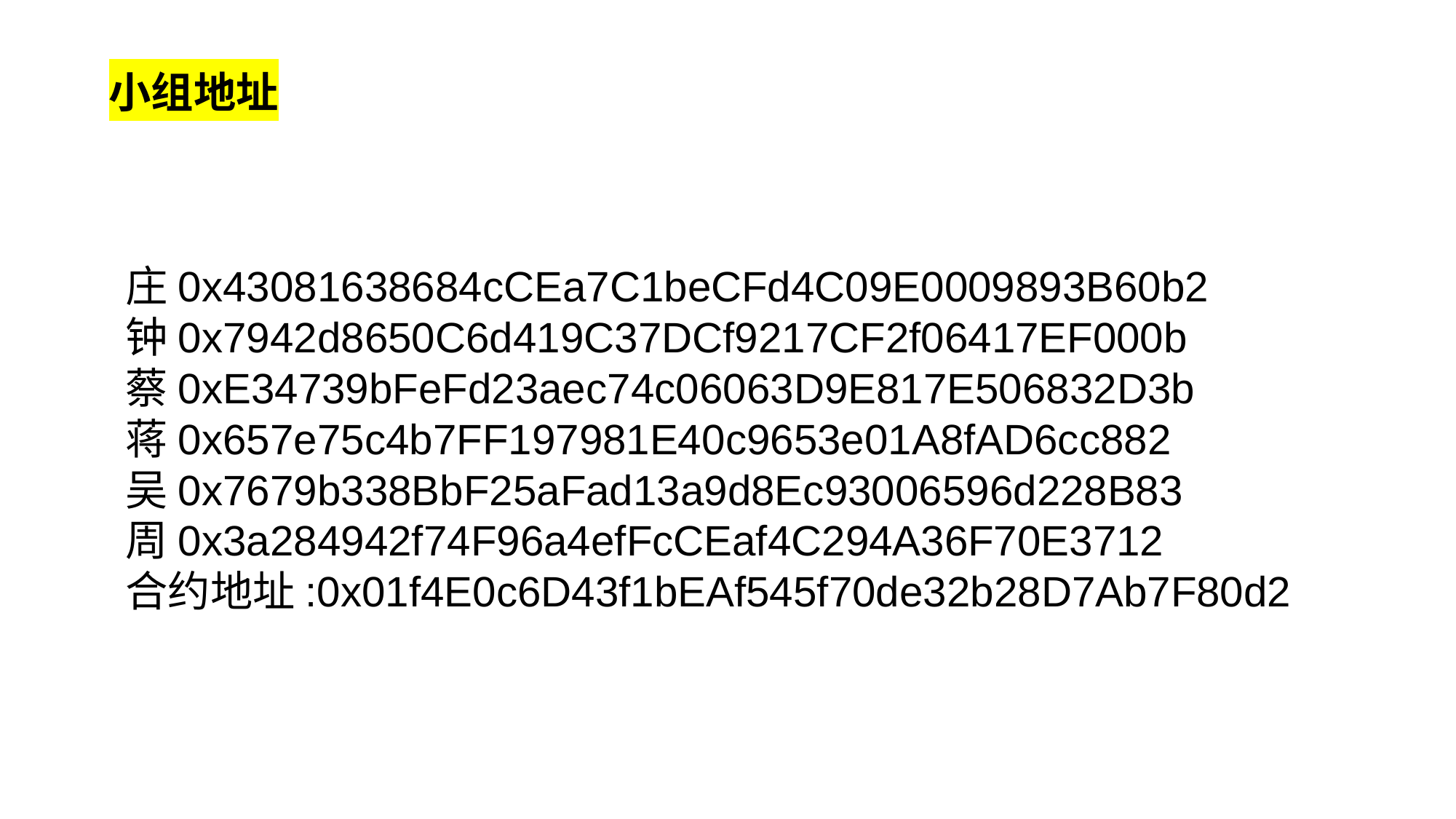

小组地址
庄0x43081638684cCEa7C1beCFd4C09E0009893B60b2
钟0x7942d8650C6d419C37DCf9217CF2f06417EF000b
蔡0xE34739bFeFd23aec74c06063D9E817E506832D3b
蒋0x657e75c4b7FF197981E40c9653e01A8fAD6cc882
吴0x7679b338BbF25aFad13a9d8Ec93006596d228B83
周0x3a284942f74F96a4efFcCEaf4C294A36F70E3712
合约地址:0x01f4E0c6D43f1bEAf545f70de32b28D7Ab7F80d2